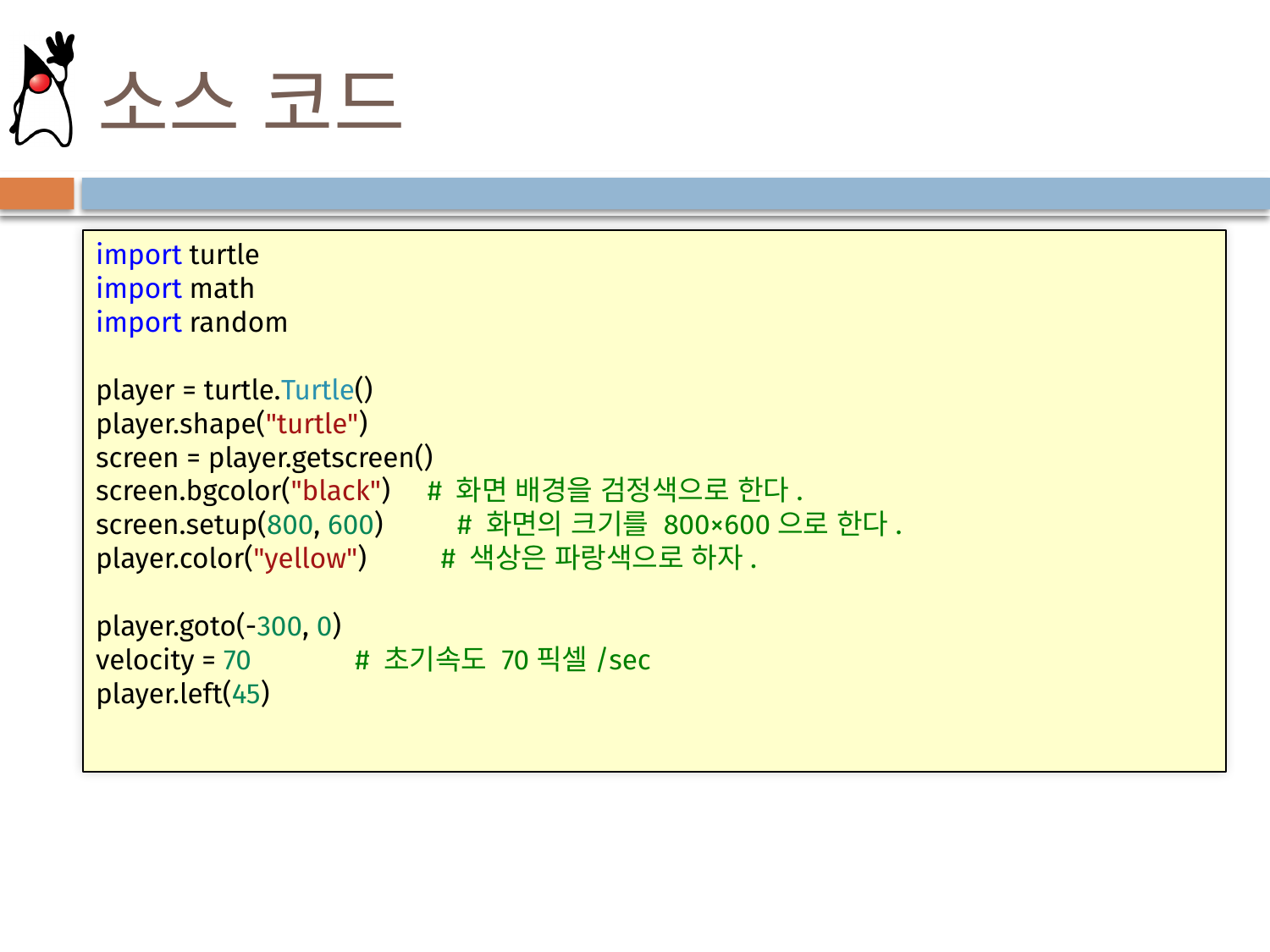

# 소스 코드
import turtle
import math
import random
player = turtle.Turtle()
player.shape("turtle")
screen = player.getscreen()
screen.bgcolor("black")     # 화면 배경을 검정색으로 한다.
screen.setup(800, 600)          # 화면의 크기를 800×600으로 한다.
player.color("yellow")          # 색상은 파랑색으로 하자.
player.goto(-300, 0)
velocity = 70              # 초기속도 70픽셀/sec
player.left(45)